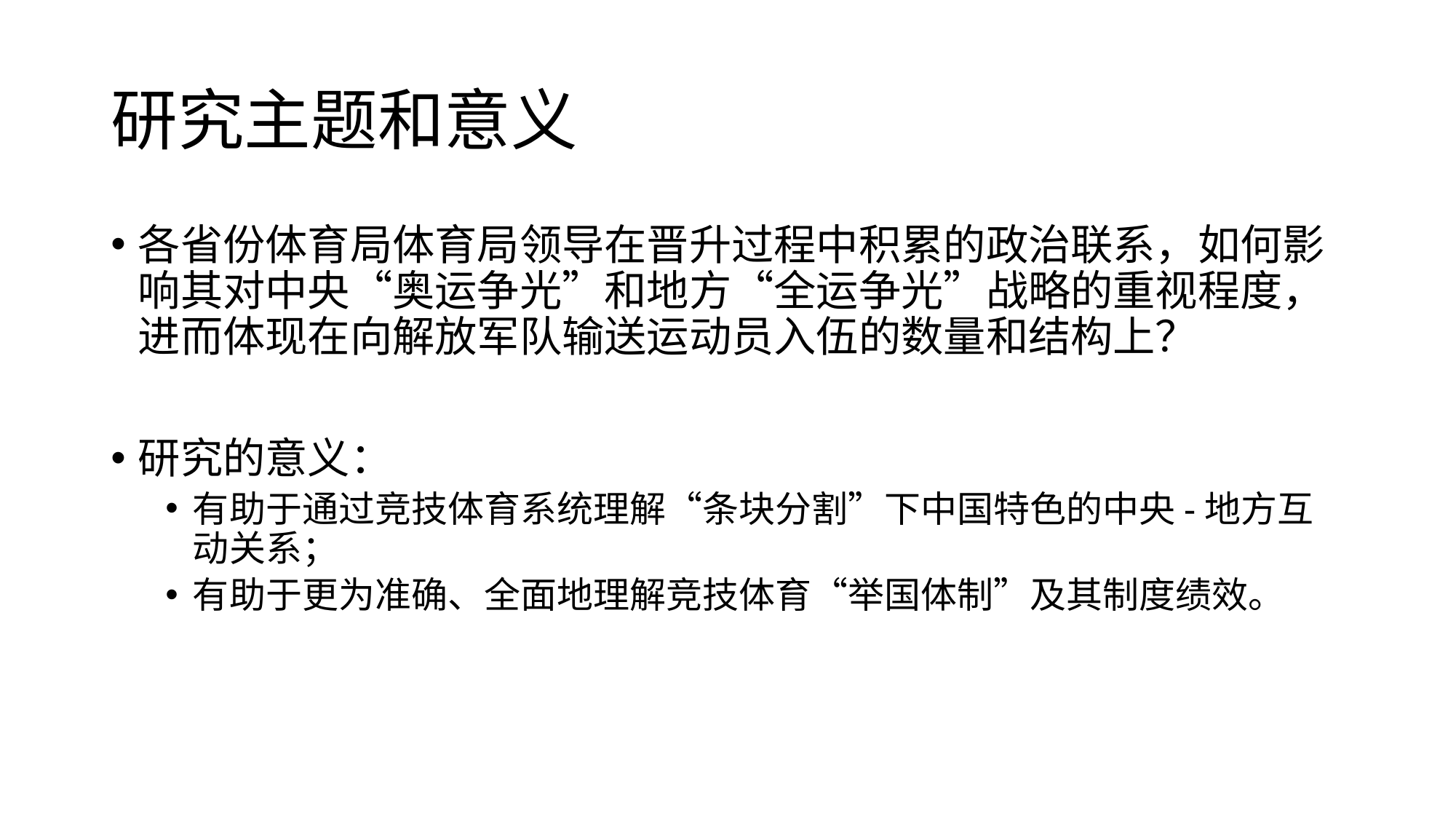

# 研究主题和意义
各省份体育局体育局领导在晋升过程中积累的政治联系，如何影响其对中央“奥运争光”和地方“全运争光”战略的重视程度，进而体现在向解放军队输送运动员入伍的数量和结构上？

研究的意义：
有助于通过竞技体育系统理解“条块分割”下中国特色的中央-地方互动关系；
有助于更为准确、全面地理解竞技体育“举国体制”及其制度绩效。